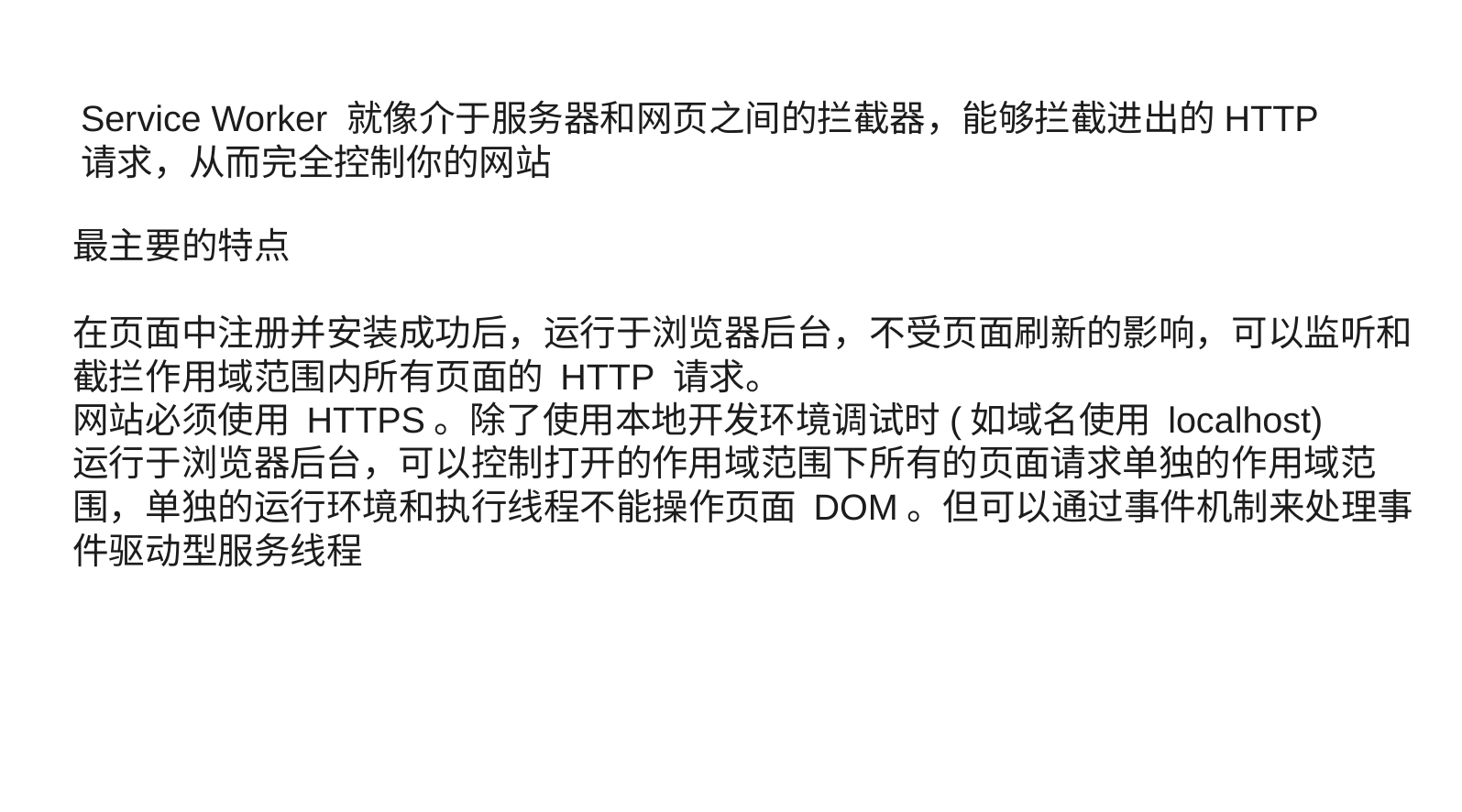

Service Worker 就像介于服务器和网页之间的拦截器，能够拦截进出的HTTP 请求，从而完全控制你的网站
最主要的特点

在页面中注册并安装成功后，运行于浏览器后台，不受页面刷新的影响，可以监听和截拦作用域范围内所有页面的 HTTP 请求。
网站必须使用 HTTPS。除了使用本地开发环境调试时(如域名使用 localhost)
运行于浏览器后台，可以控制打开的作用域范围下所有的页面请求单独的作用域范围，单独的运行环境和执行线程不能操作页面 DOM。但可以通过事件机制来处理事件驱动型服务线程